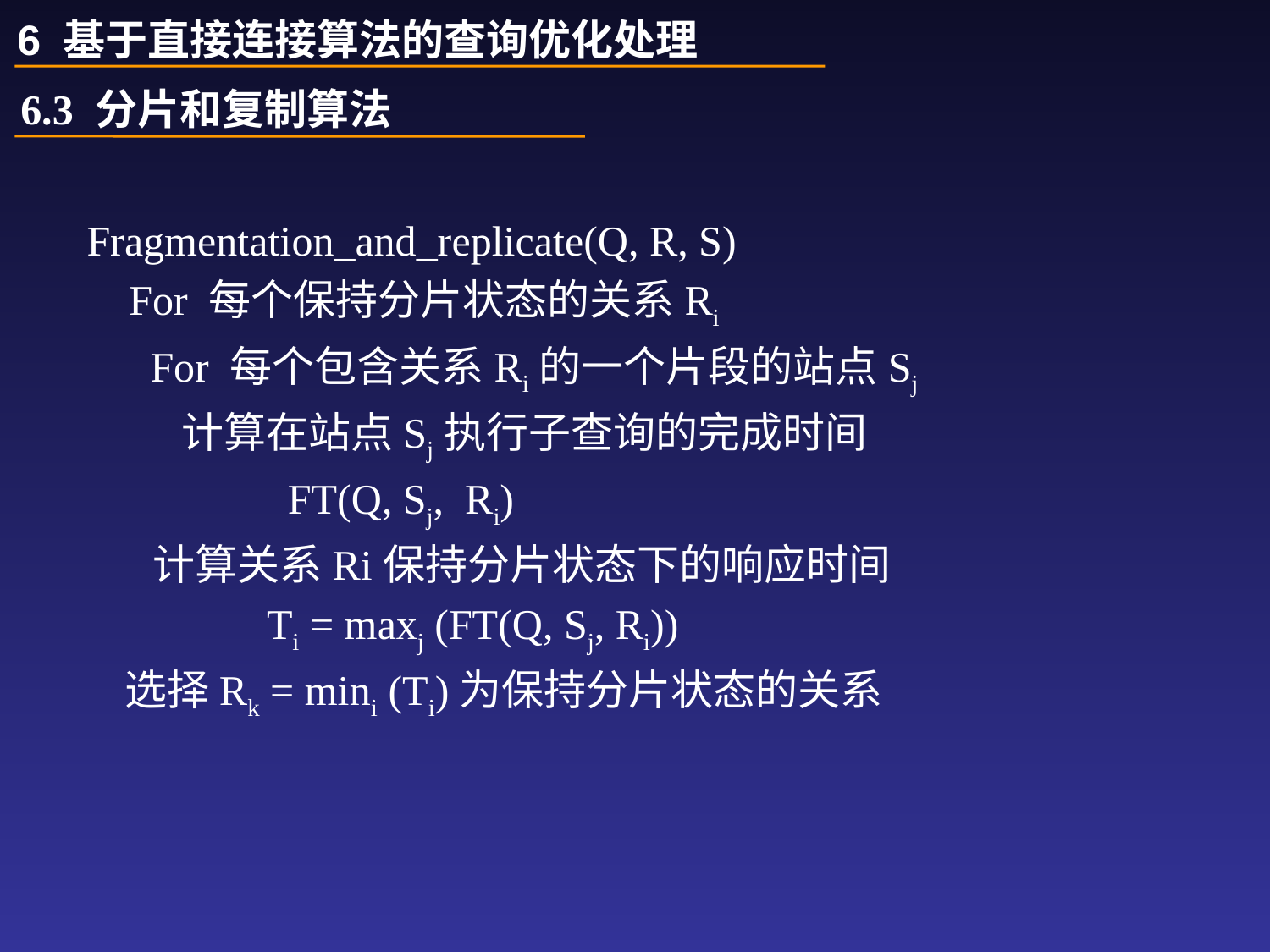

6 基于直接连接算法的查询优化处理

6.3 分片和复制算法

 Fragmentation_and_replicate(Q, R, S)
     For 每个保持分片状态的关系Ri
       For 每个包含关系Ri的一个片段的站点Sj
          计算在站点Sj执行子查询的完成时间
                    FT(Q, Sj,  Ri)
       计算关系Ri保持分片状态下的响应时间
                  Ti = maxj (FT(Q, Sj, Ri))
    选择Rk = mini (Ti)为保持分片状态的关系